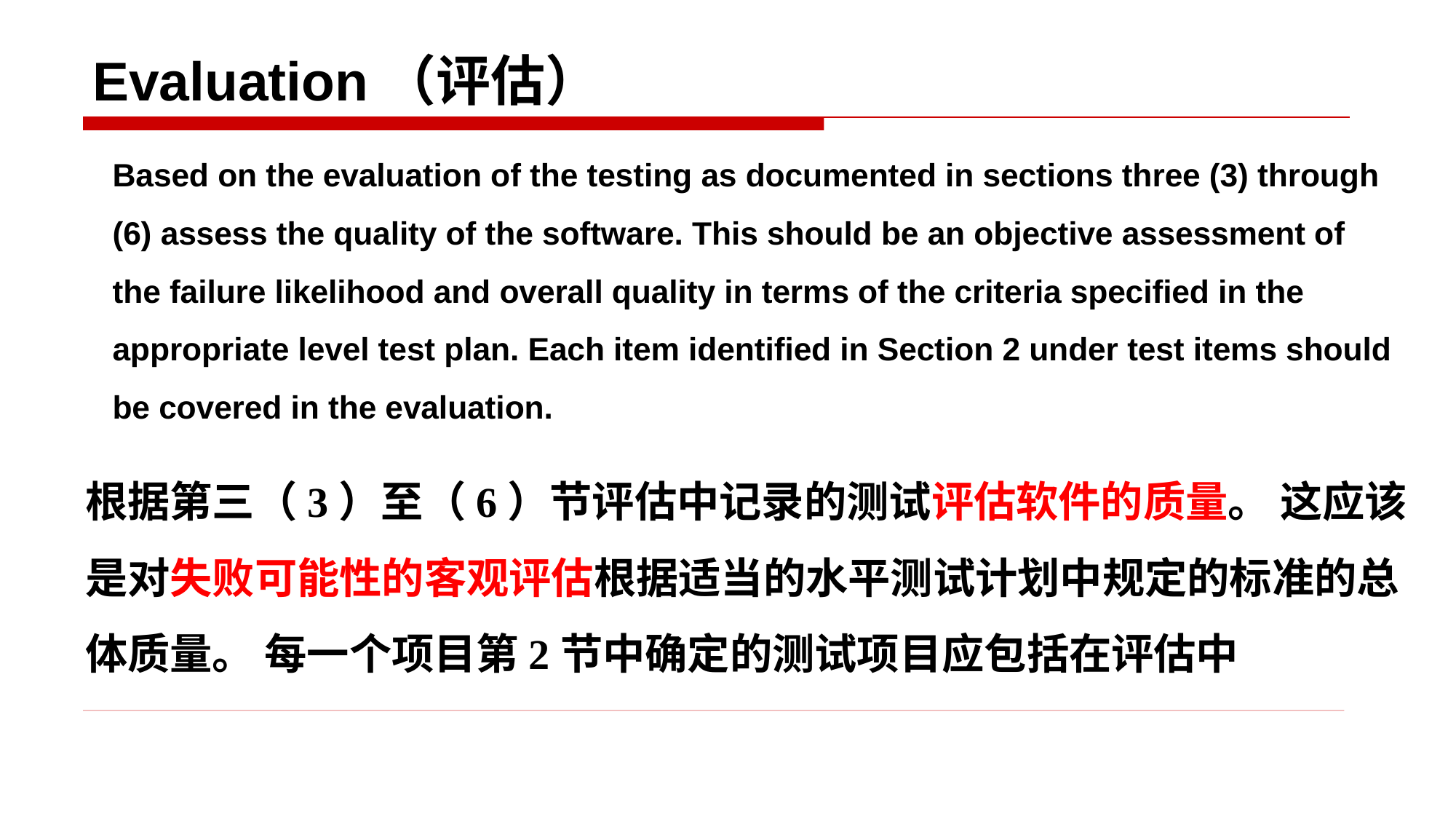

# Evaluation（评估）
Based on the evaluation of the testing as documented in sections three (3) through (6) assess the quality of the software. This should be an objective assessment of the failure likelihood and overall quality in terms of the criteria specified in the appropriate level test plan. Each item identified in Section 2 under test items should be covered in the evaluation.
根据第三（3）至（6）节评估中记录的测试评估软件的质量。 这应该是对失败可能性的客观评估根据适当的水平测试计划中规定的标准的总体质量。 每一个项目第2节中确定的测试项目应包括在评估中